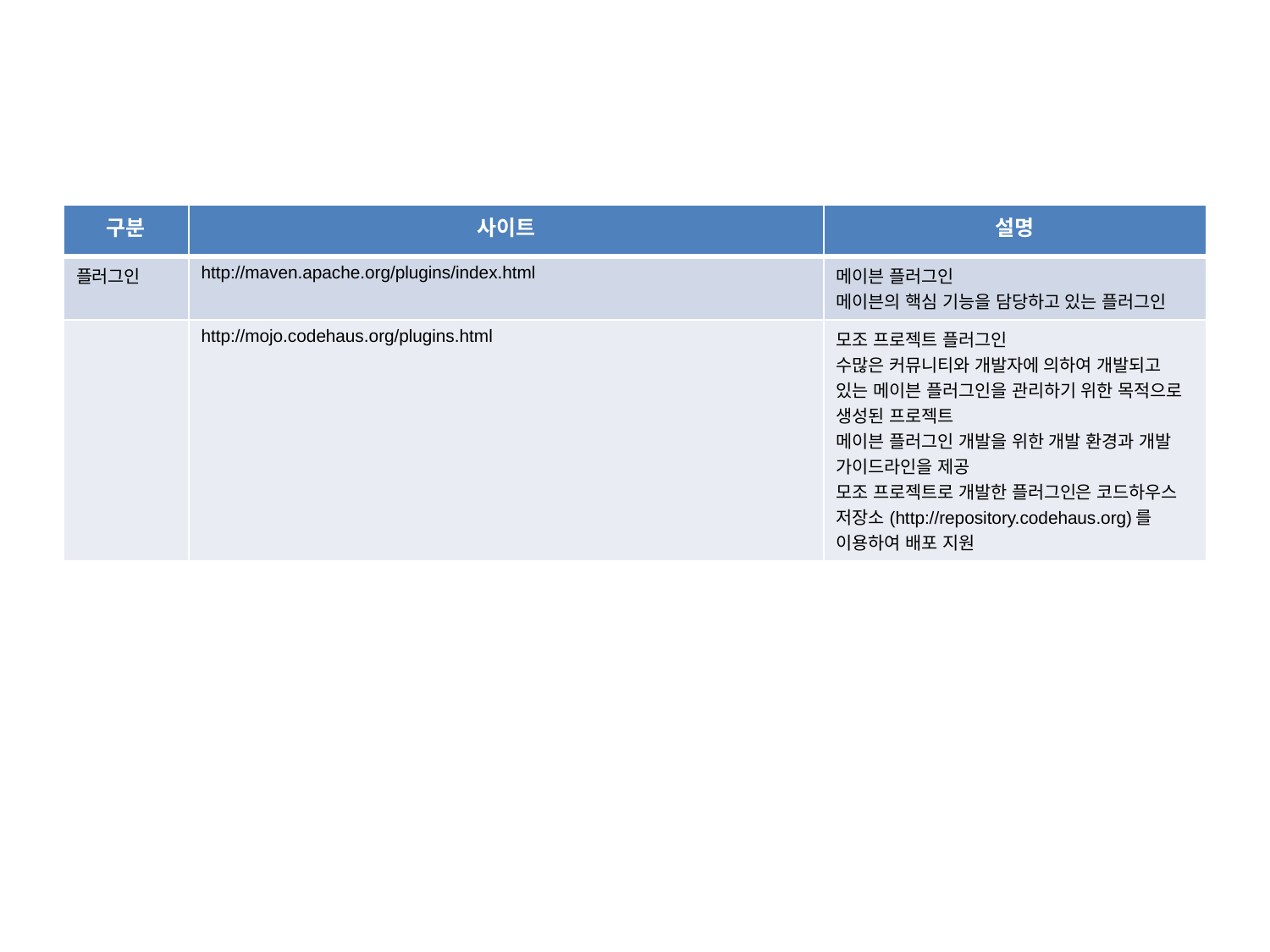

#
| 구분 | 사이트 | 설명 |
| --- | --- | --- |
| 플러그인 | http://maven.apache.org/plugins/index.html | 메이븐 플러그인 메이븐의 핵심 기능을 담당하고 있는 플러그인 |
|  | http://mojo.codehaus.org/plugins.html | 모조 프로젝트 플러그인 수많은 커뮤니티와 개발자에 의하여 개발되고 있는 메이븐 플러그인을 관리하기 위한 목적으로 생성된 프로젝트 메이븐 플러그인 개발을 위한 개발 환경과 개발 가이드라인을 제공 모조 프로젝트로 개발한 플러그인은 코드하우스 저장소(http://repository.codehaus.org)를 이용하여 배포 지원 |